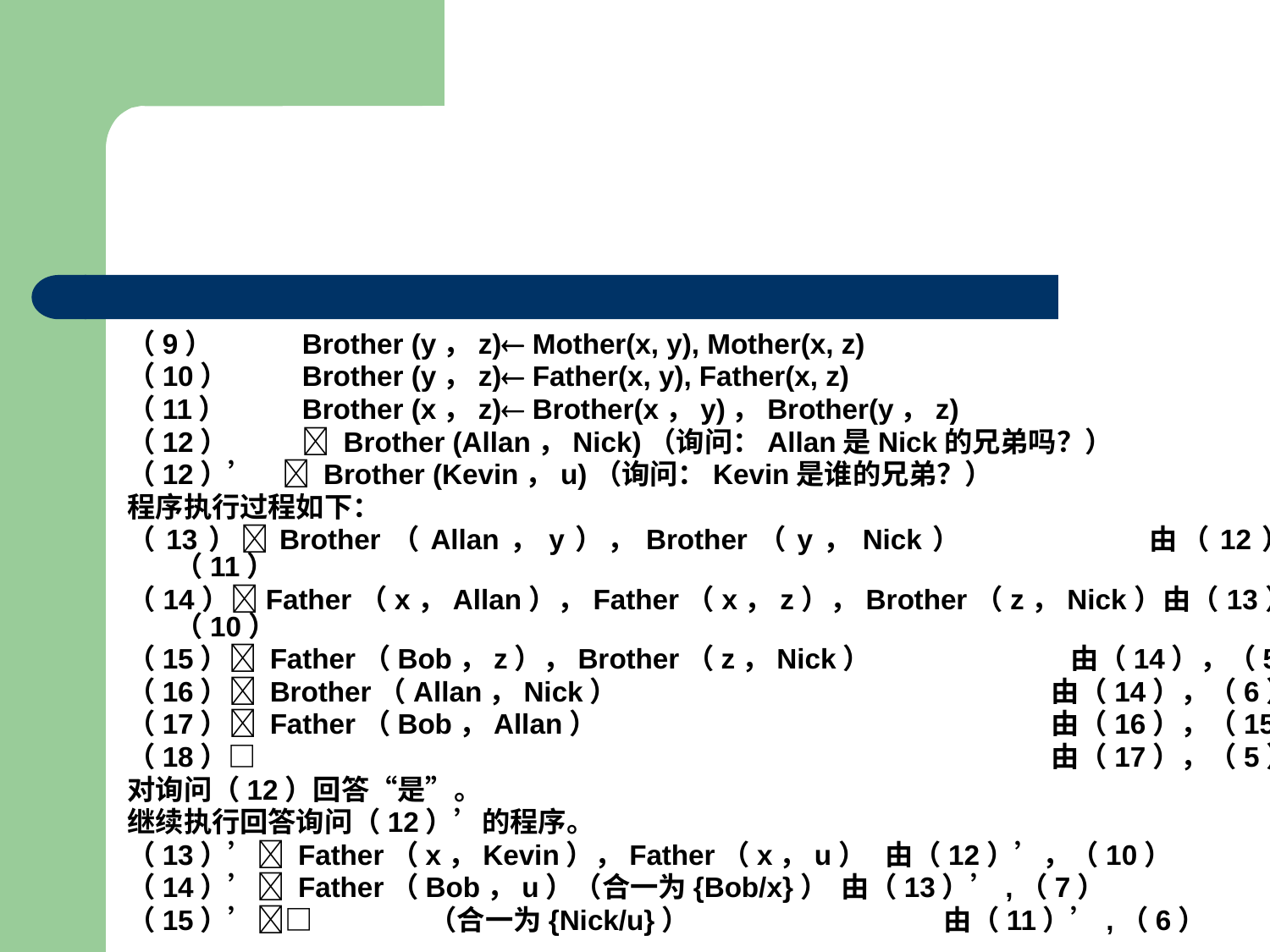

#
（9）	Brother (y，z)← Mother(x, y), Mother(x, z)
（10）	Brother (y，z)← Father(x, y), Father(x, z)
（11）	Brother (x，z)← Brother(x，y)，Brother(y，z)
（12）	← Brother (Allan，Nick)（询问：Allan是Nick的兄弟吗？）
（12）’    ← Brother (Kevin，u)（询问：Kevin是谁的兄弟？）
程序执行过程如下：
（13）←Brother（Allan，y），Brother（y，Nick）		 由（12），（11）
（14）←Father（x，Allan），Father（x，z），Brother（z，Nick）由（13），（10）
（15）← Father（Bob，z），Brother（z，Nick）		 由（14），（5）
（16）← Brother（Allan，Nick）			                  由（14），（6）
（17）← Father（Bob，Allan）        			                  由（16），（15）
（18）□						                  由（17），（5）
对询问（12）回答“是”。
继续执行回答询问（12）’的程序。
（13）’← Father（x，Kevin），Father（x，u）   由（12）’，（10）
（14）’← Father（Bob，u）（合一为{Bob/x}）  由（13）’,（7）
（15）’←□	（合一为{Nick/u}）		 由（11）’,（6）

35